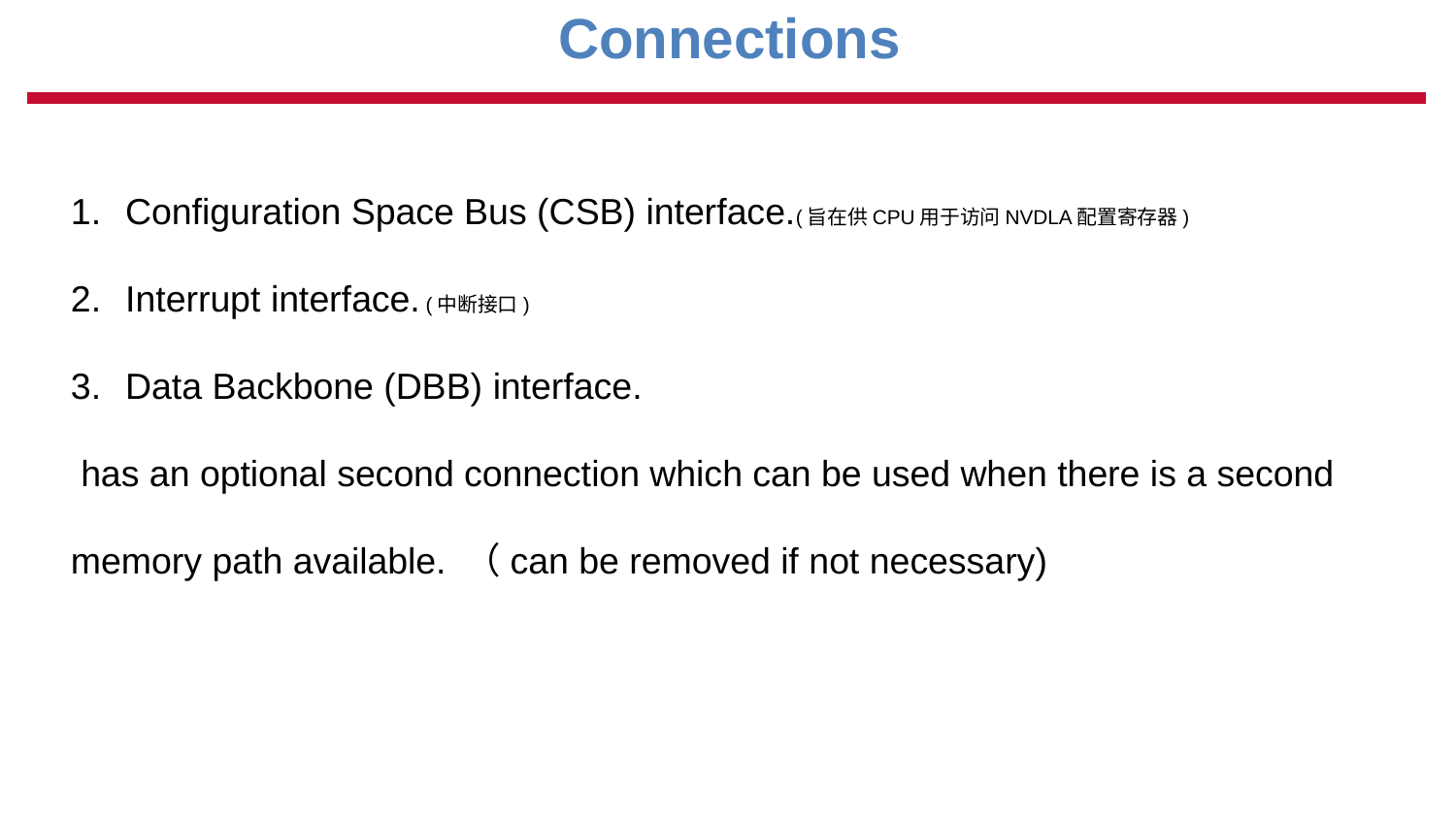

Connections
Configuration Space Bus (CSB) interface.(旨在供CPU用于访问NVDLA配置寄存器)
Interrupt interface. (中断接口)
Data Backbone (DBB) interface.
 has an optional second connection which can be used when there is a second memory path available. （can be removed if not necessary)
3